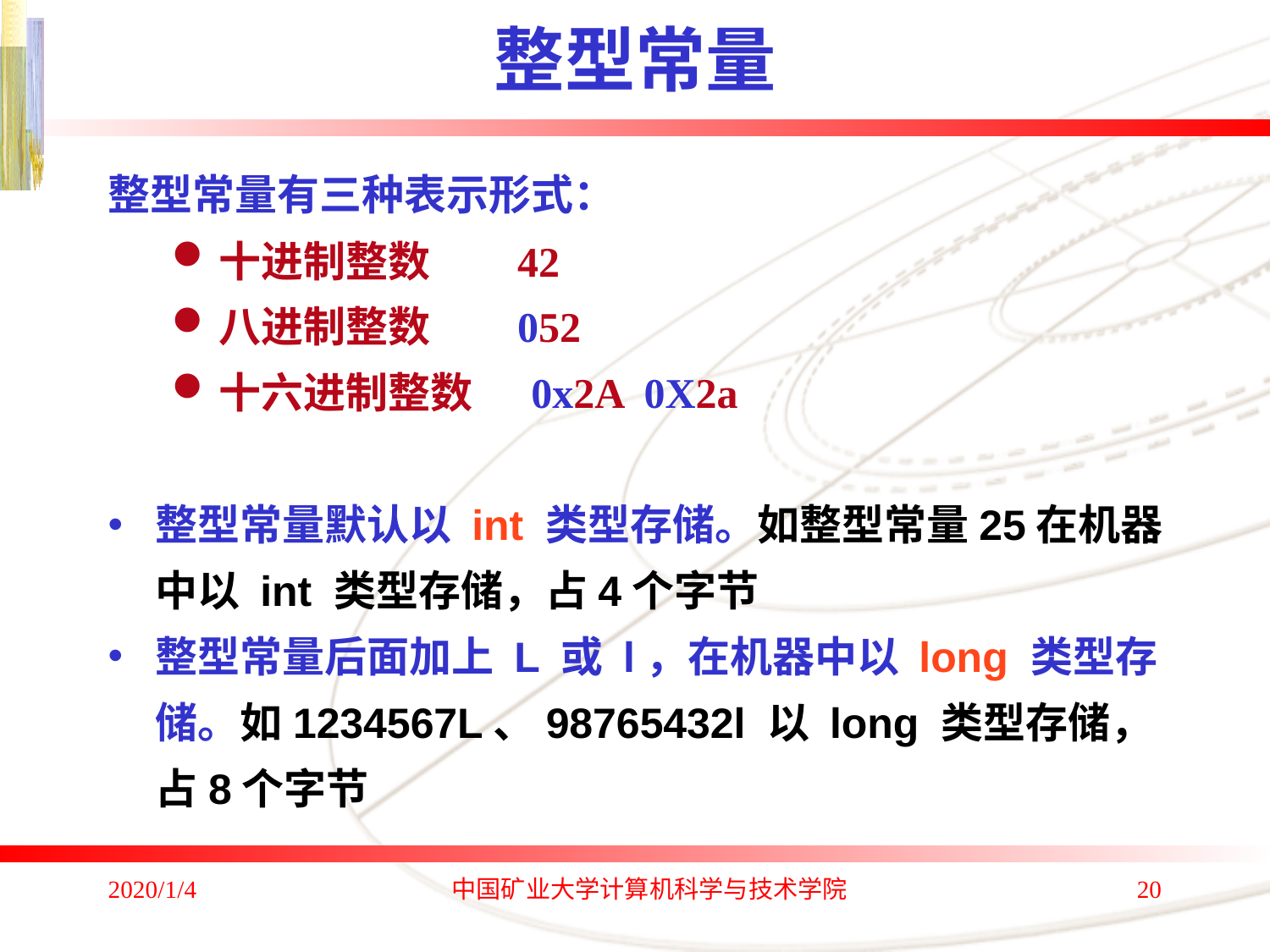

# 整型常量
整型常量有三种表示形式：
十进制整数        42
八进制整数        052
十六进制整数     0x2A  0X2a

整型常量默认以 int 类型存储。如整型常量25在机器中以 int 类型存储，占4个字节
整型常量后面加上 L 或 l，在机器中以 long 类型存储。如1234567L、98765432l 以 long 类型存储，占8个字节
2020/1/4
中国矿业大学计算机科学与技术学院
20